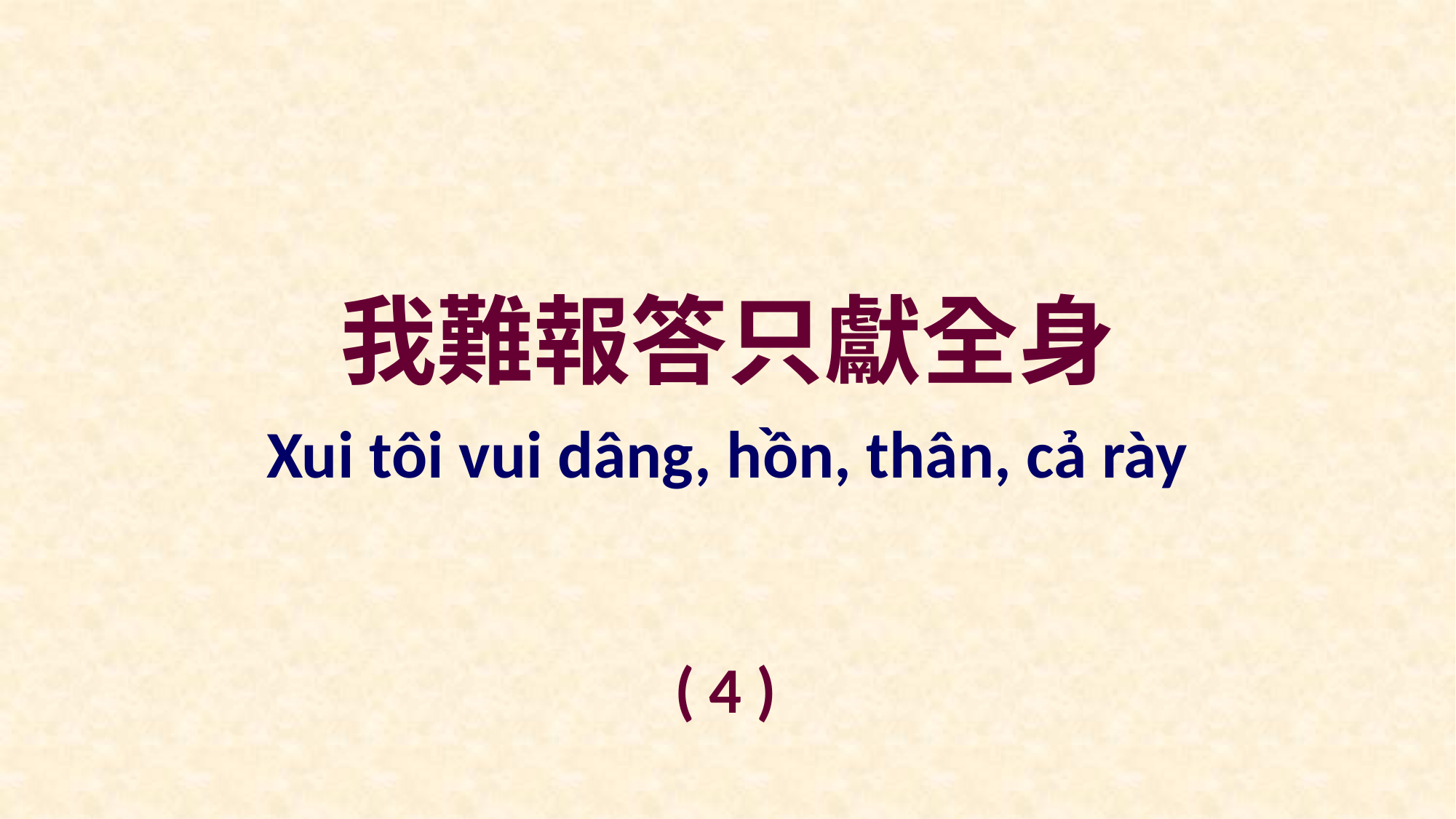

我難報答只獻全身
Xui tôi vui dâng, hồn, thân, cả rày
( 4 )